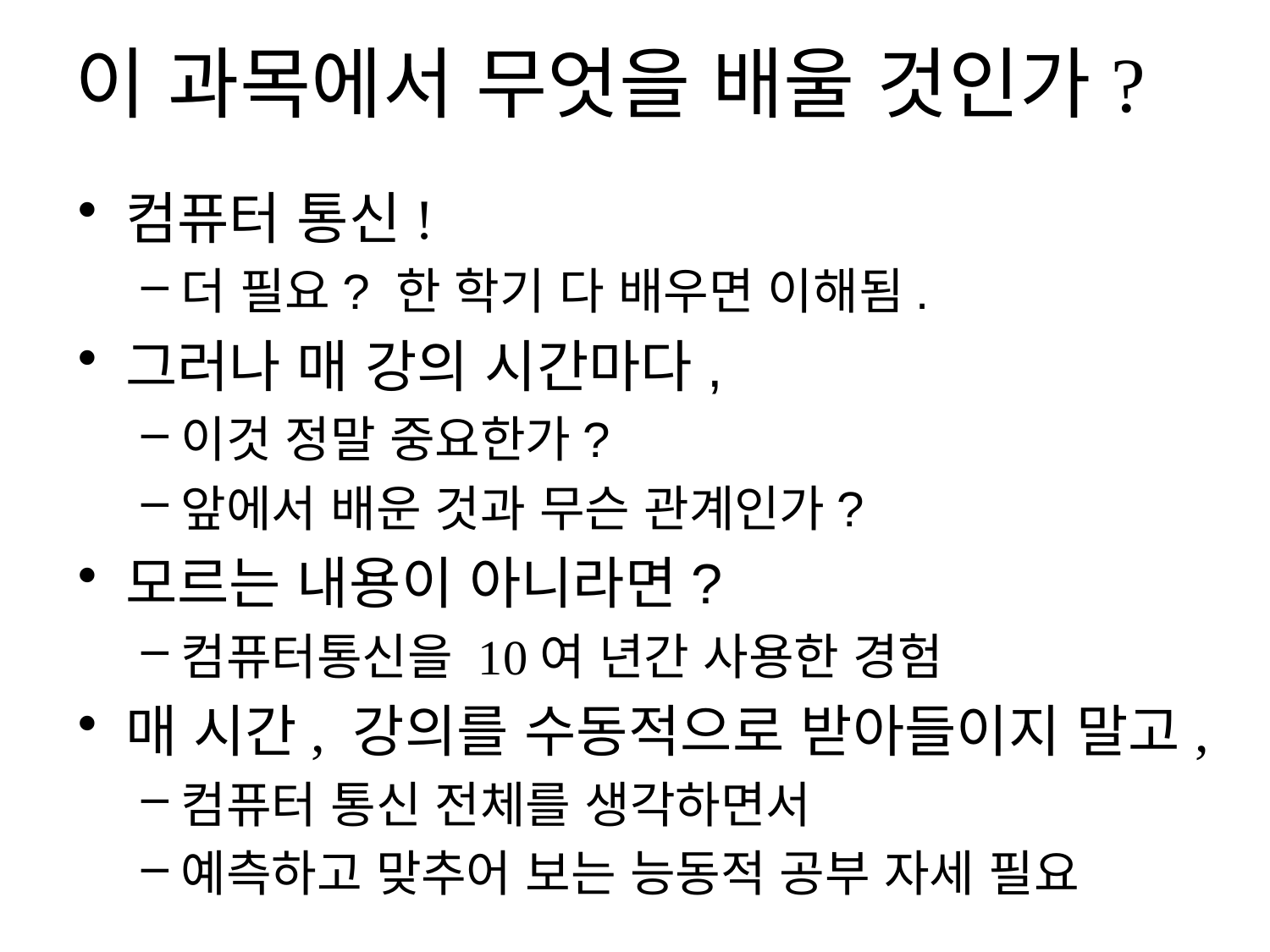

# 이 과목에서 무엇을 배울 것인가?
컴퓨터 통신!
더 필요? 한 학기 다 배우면 이해됨.
그러나 매 강의 시간마다,
이것 정말 중요한가?
앞에서 배운 것과 무슨 관계인가?
모르는 내용이 아니라면?
컴퓨터통신을 10여 년간 사용한 경험
매 시간, 강의를 수동적으로 받아들이지 말고,
컴퓨터 통신 전체를 생각하면서
예측하고 맞추어 보는 능동적 공부 자세 필요